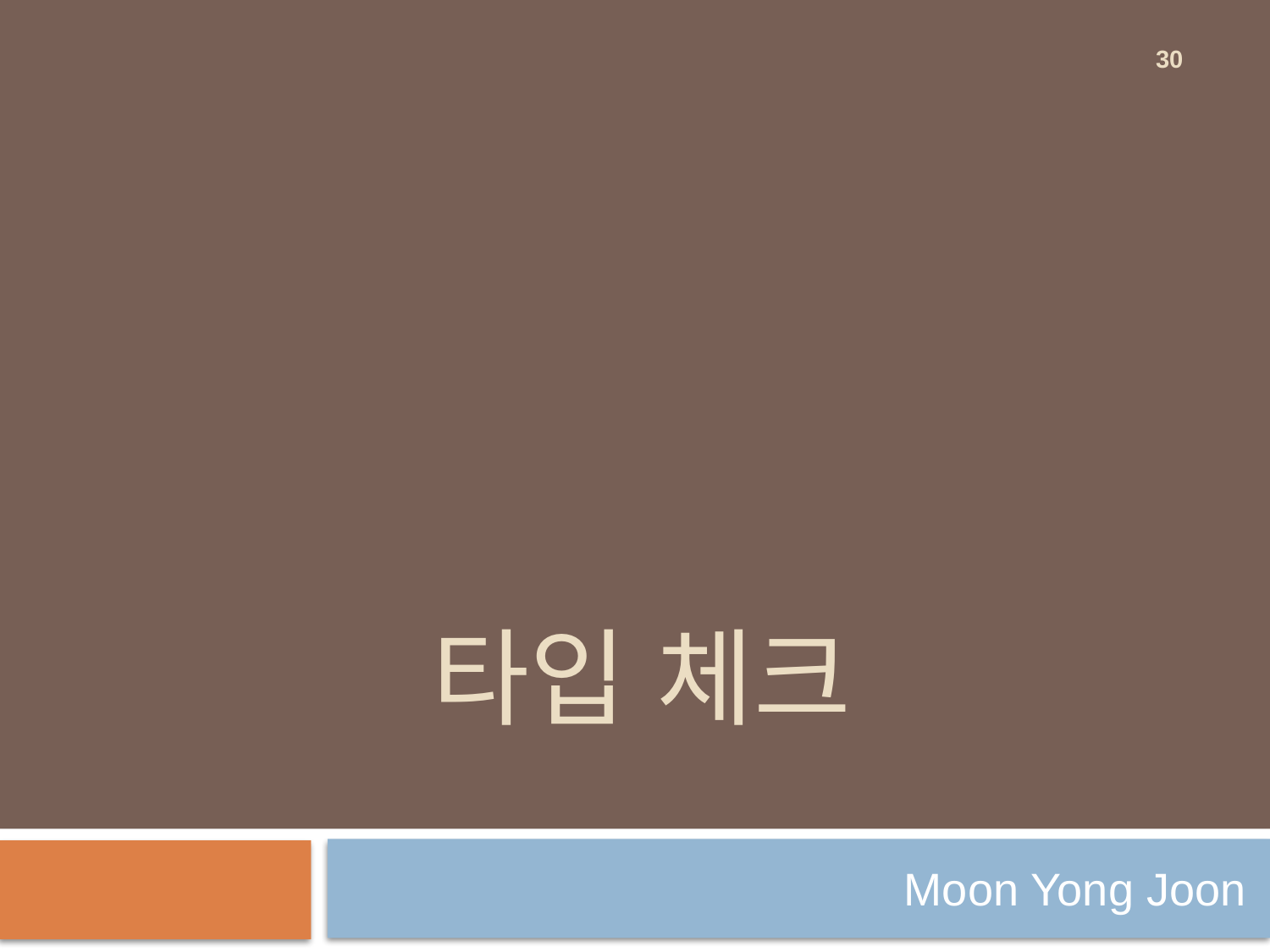

30
# 타입 체크
Moon Yong Joon